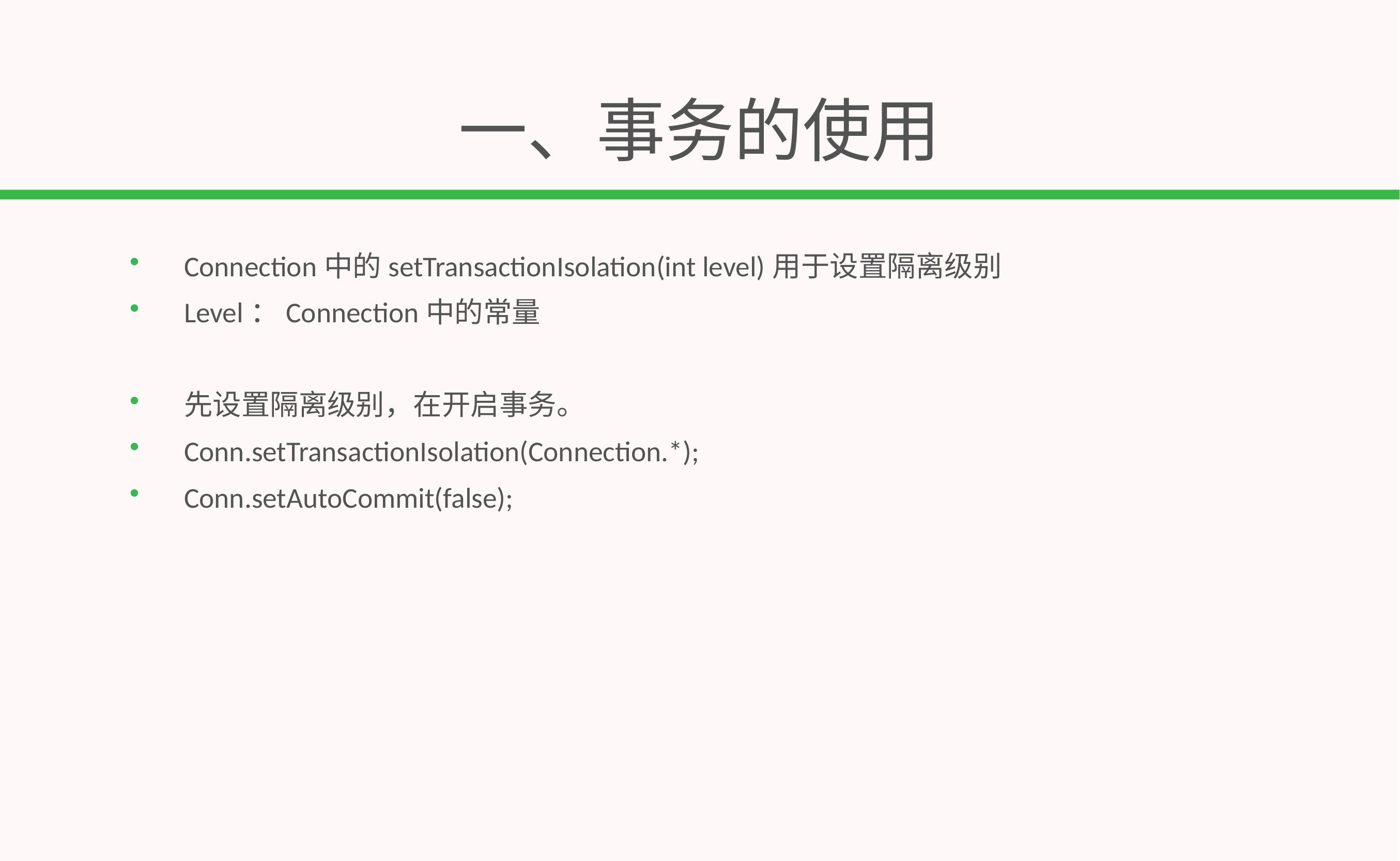

# 一、事务的使用
Connection中的setTransactionIsolation(int level)用于设置隔离级别
Level：Connection中的常量

先设置隔离级别，在开启事务。
Conn.setTransactionIsolation(Connection.*);
Conn.setAutoCommit(false);